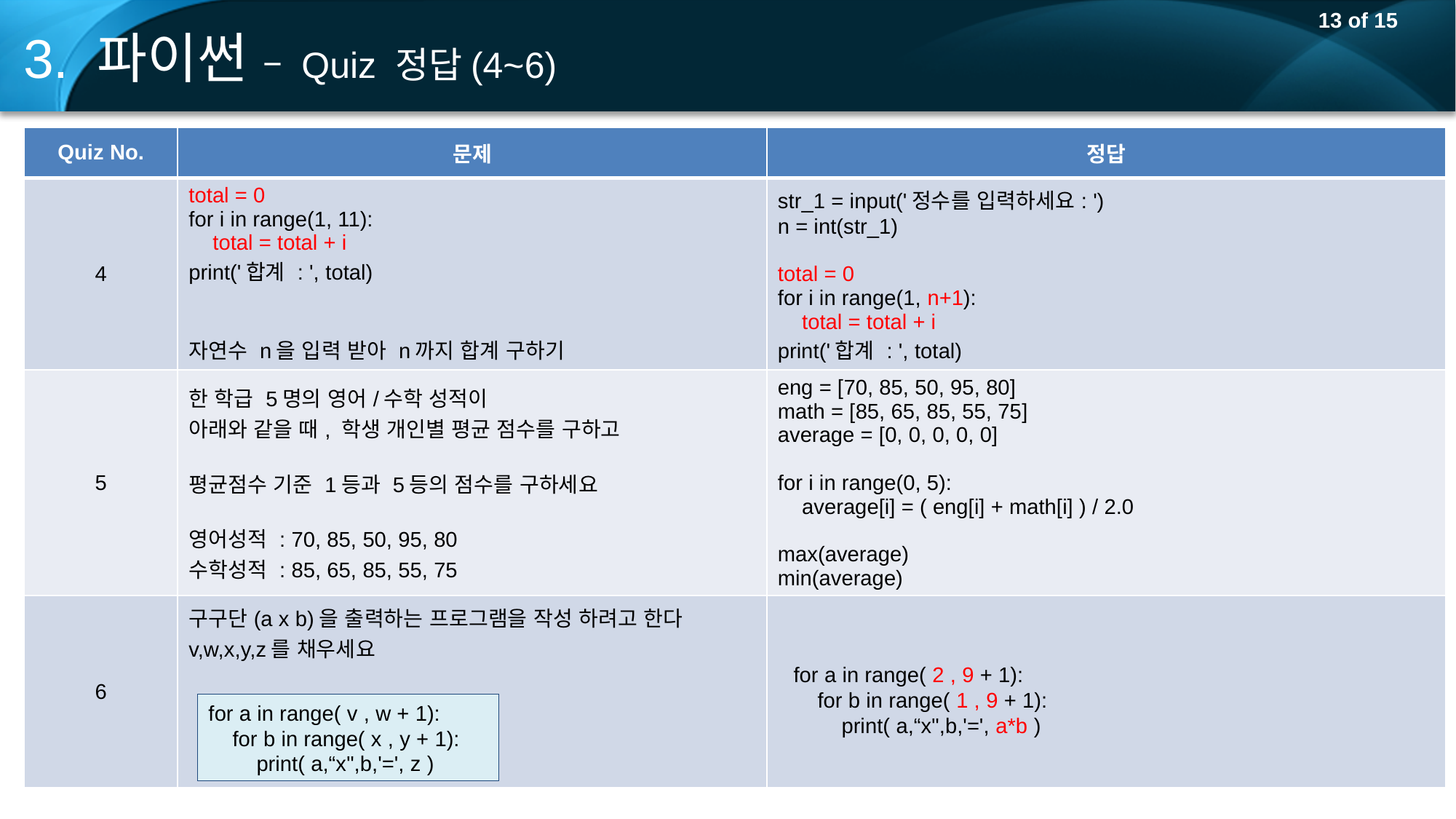

3. 파이썬 – Quiz 정답(4~6)
| Quiz No. | 문제 | 정답 |
| --- | --- | --- |
| 4 | total = 0 for i in range(1, 11): total = total + i print('합계 : ', total) 자연수 n을 입력 받아 n까지 합계 구하기 | str\_1 = input('정수를 입력하세요: ') n = int(str\_1) total = 0 for i in range(1, n+1): total = total + i print('합계 : ', total) |
| 5 | 한 학급 5명의 영어/수학 성적이 아래와 같을 때, 학생 개인별 평균 점수를 구하고 평균점수 기준 1등과 5등의 점수를 구하세요 영어성적 : 70, 85, 50, 95, 80 수학성적 : 85, 65, 85, 55, 75 | eng = [70, 85, 50, 95, 80] math = [85, 65, 85, 55, 75] average = [0, 0, 0, 0, 0] for i in range(0, 5): average[i] = ( eng[i] + math[i] ) / 2.0 max(average) min(average) |
| 6 | 구구단(a x b)을 출력하는 프로그램을 작성 하려고 한다 v,w,x,y,z를 채우세요 |  |
for a in range( 2 , 9 + 1):
    for b in range( 1 , 9 + 1):
        print( a,“x",b,'=', a*b )
for a in range( v , w + 1):
    for b in range( x , y + 1):
        print( a,“x",b,'=', z )